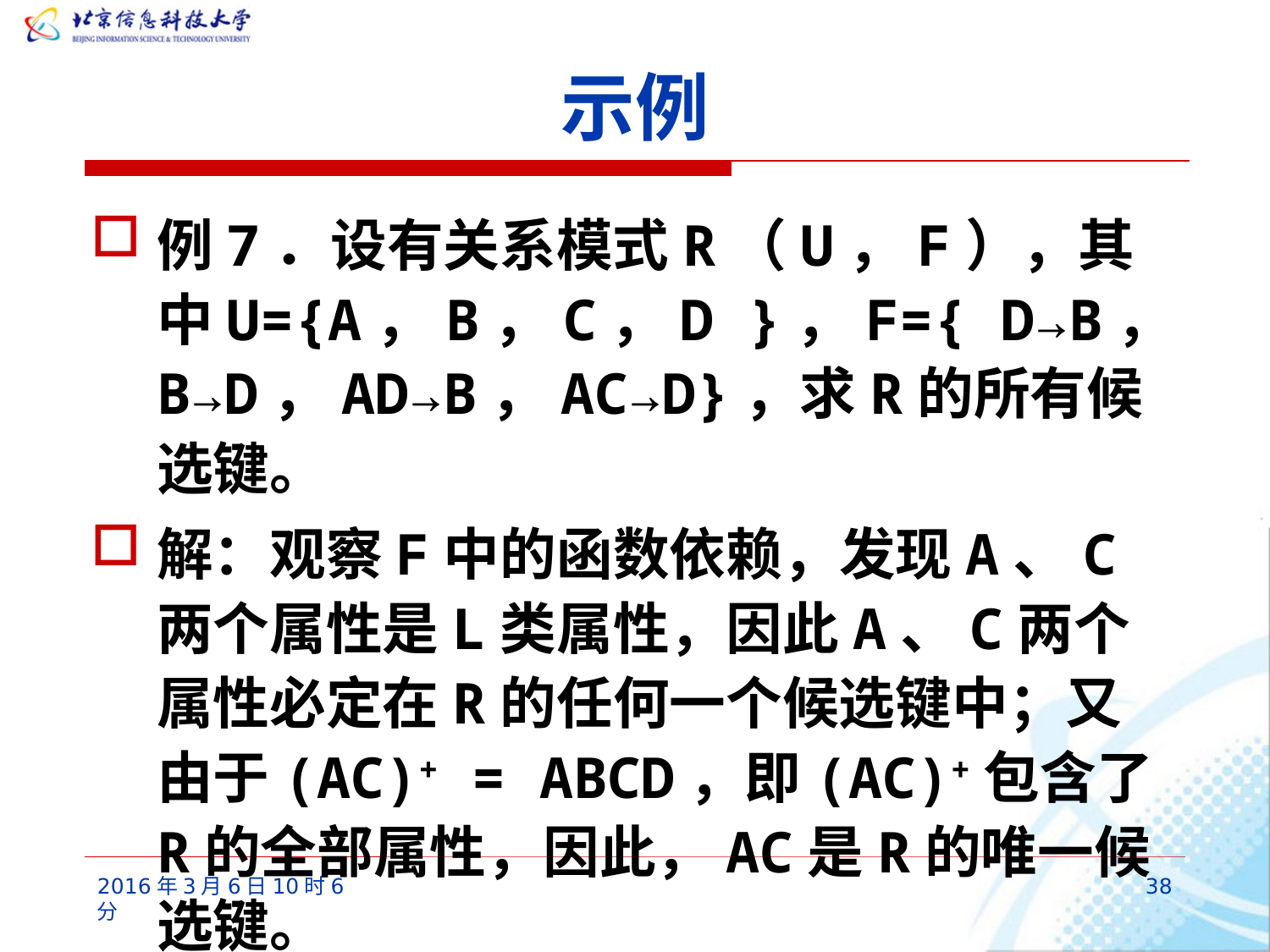

# 示例
例7．设有关系模式R（U，F），其中U={A，B，C，D }，F={ D→B，B→D，AD→B，AC→D}，求R的所有候选键。
解：观察F中的函数依赖，发现A、C两个属性是L类属性，因此A、C两个属性必定在R的任何一个候选键中；又由于(AC)+ = ABCD，即(AC)+包含了R的全部属性，因此，AC是R的唯一候选键。
2016年3月6日10时6分
38